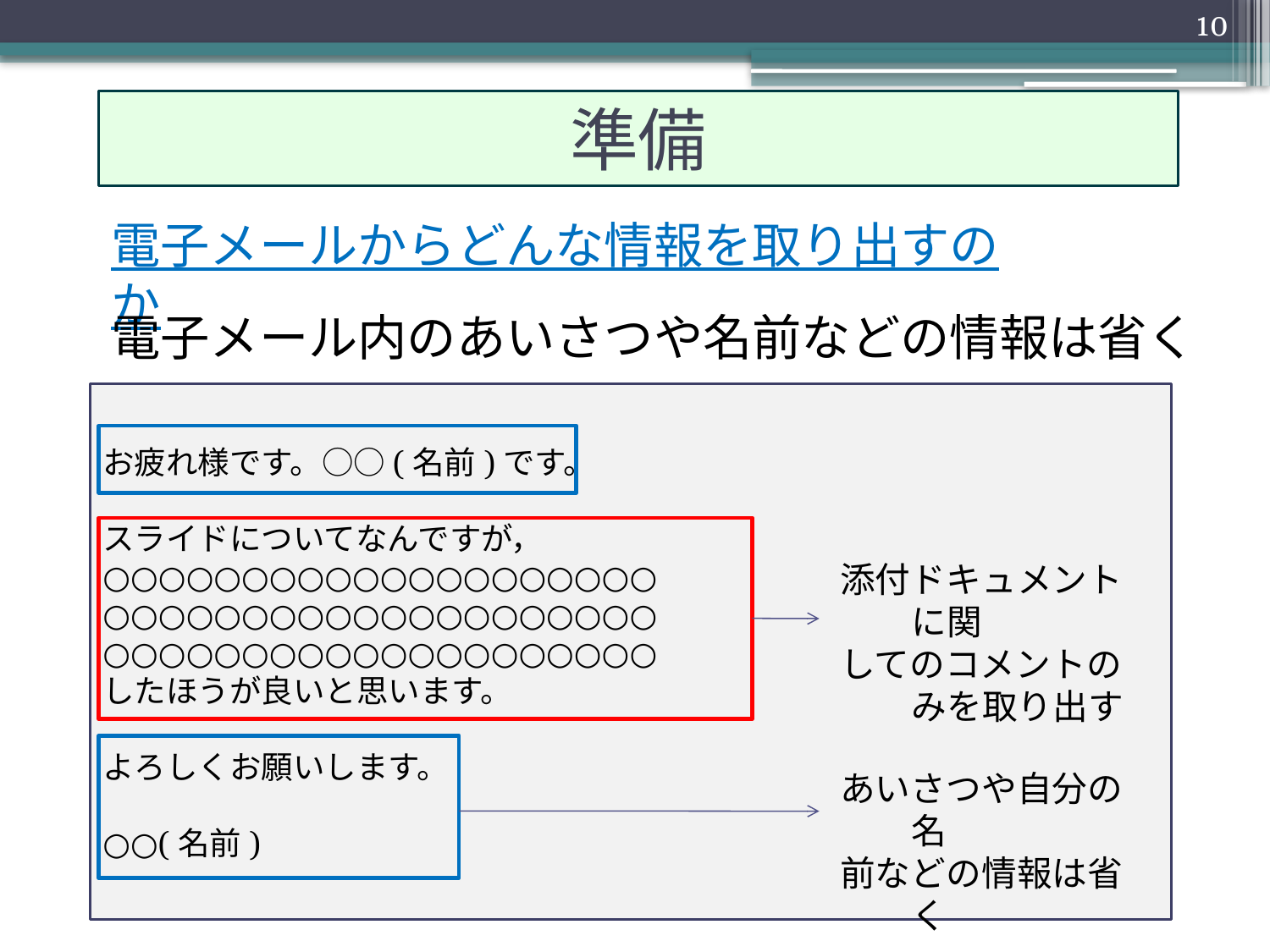

10
準備
電子メールからどんな情報を取り出すのか

電子メール内のあいさつや名前などの情報は省く
お疲れ様です。○○(名前)です。

スライドについてなんですが，
○○○○○○○○○○○○○○○○○○○○
○○○○○○○○○○○○○○○○○○○○
○○○○○○○○○○○○○○○○○○○○
したほうが良いと思います。

よろしくお願いします。

○○(名前)

添付ドキュメントに関
してのコメントのみを取り出す

あいさつや自分の名
前などの情報は省く